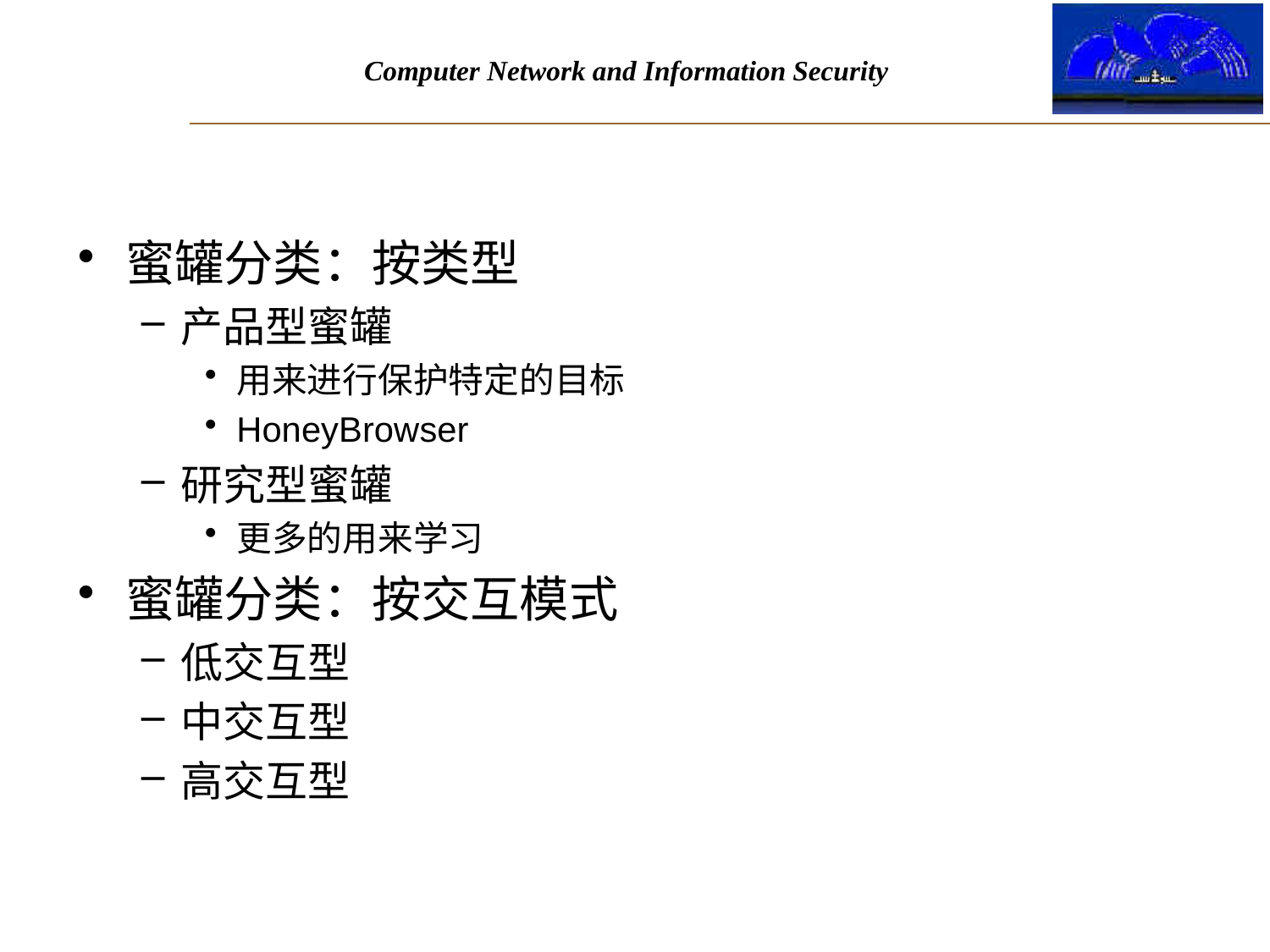

#
蜜罐分类：按类型
产品型蜜罐
用来进行保护特定的目标
HoneyBrowser
研究型蜜罐
更多的用来学习
蜜罐分类：按交互模式
低交互型
中交互型
高交互型